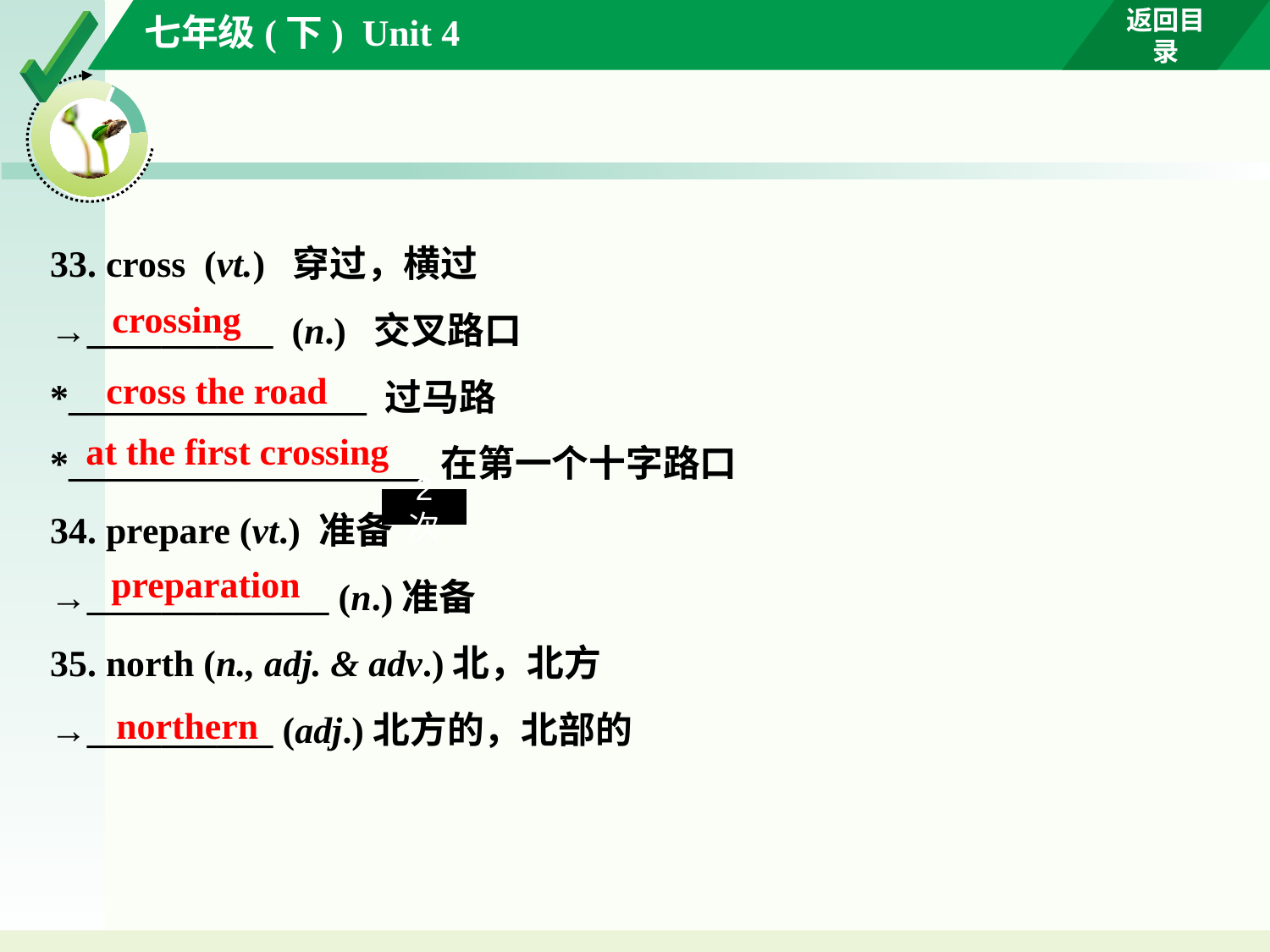

33. cross  (vt.)  穿过，横过
→__________  (n.)  交叉路口
*________________ 过马路
*___________________ 在第一个十字路口
34. prepare (vt.) 准备
→_____________ (n.)准备
35. north (n., adj. & adv.)北，北方
→__________ (adj.)北方的，北部的

crossing
cross the road
 at the first crossing
2 次
preparation
northern